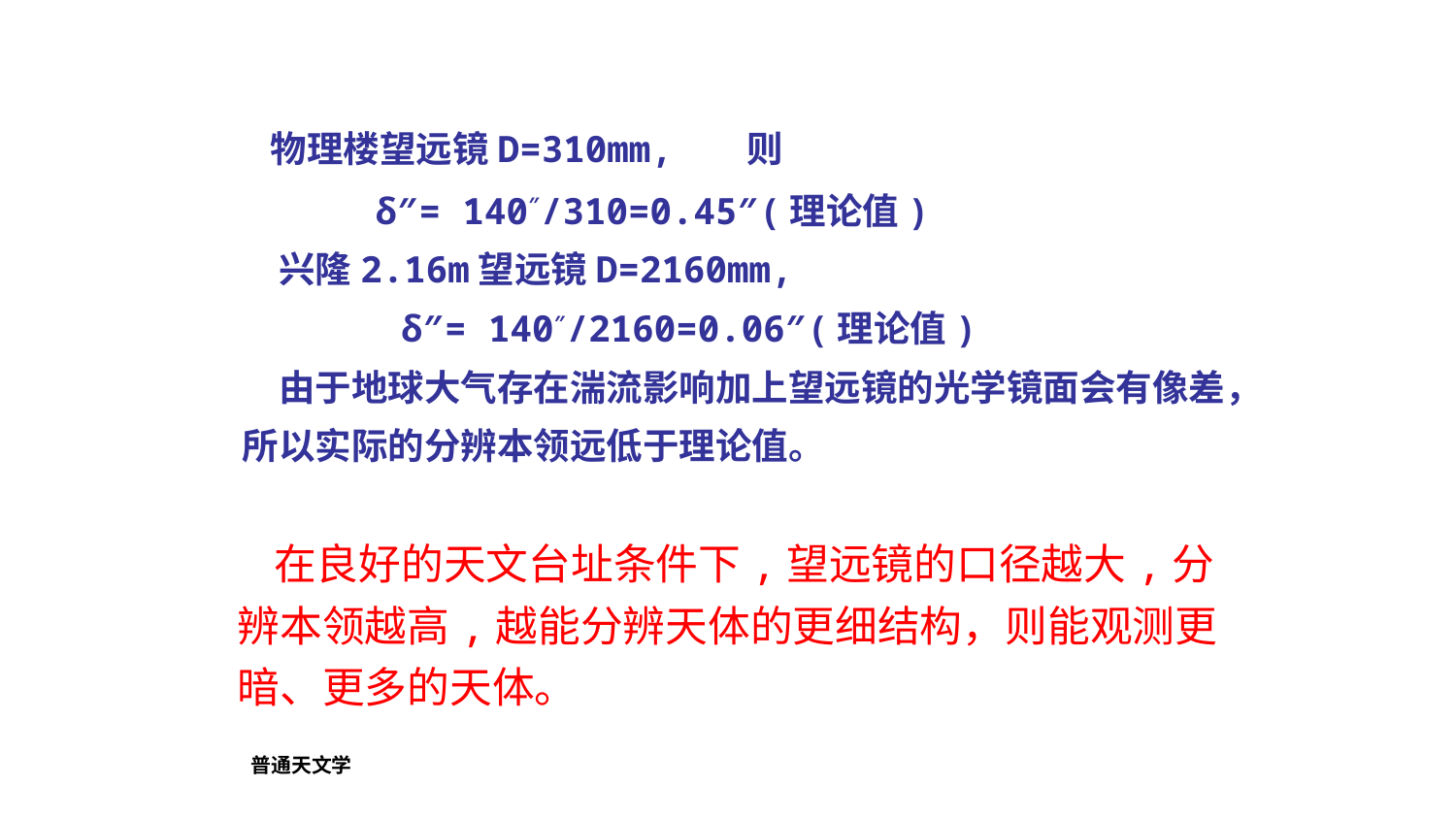

# 物理楼望远镜D=310mm,   则 δ″= 140″/310=0.45″(理论值) 兴隆2.16m望远镜D=2160mm, δ″= 140″/2160=0.06″(理论值) 由于地球大气存在湍流影响加上望远镜的光学镜面会有像差， 所以实际的分辨本领远低于理论值。
      在良好的天文台址条件下,望远镜的口径越大,分辨本领越高,越能分辨天体的更细结构，则能观测更暗、更多的天体。
普通天文学